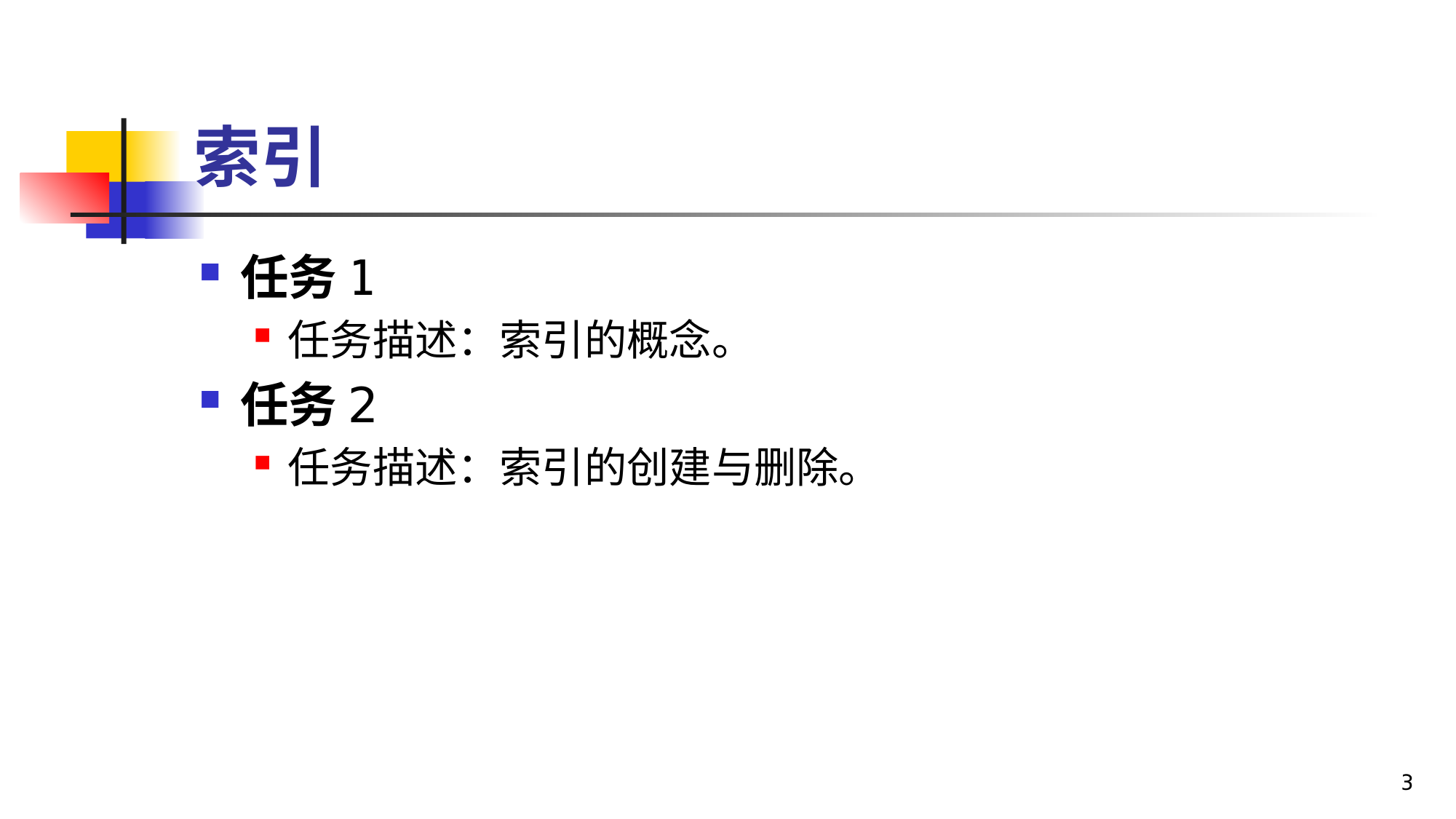

# 索引
任务1
任务描述：索引的概念。
任务2
任务描述：索引的创建与删除。
3